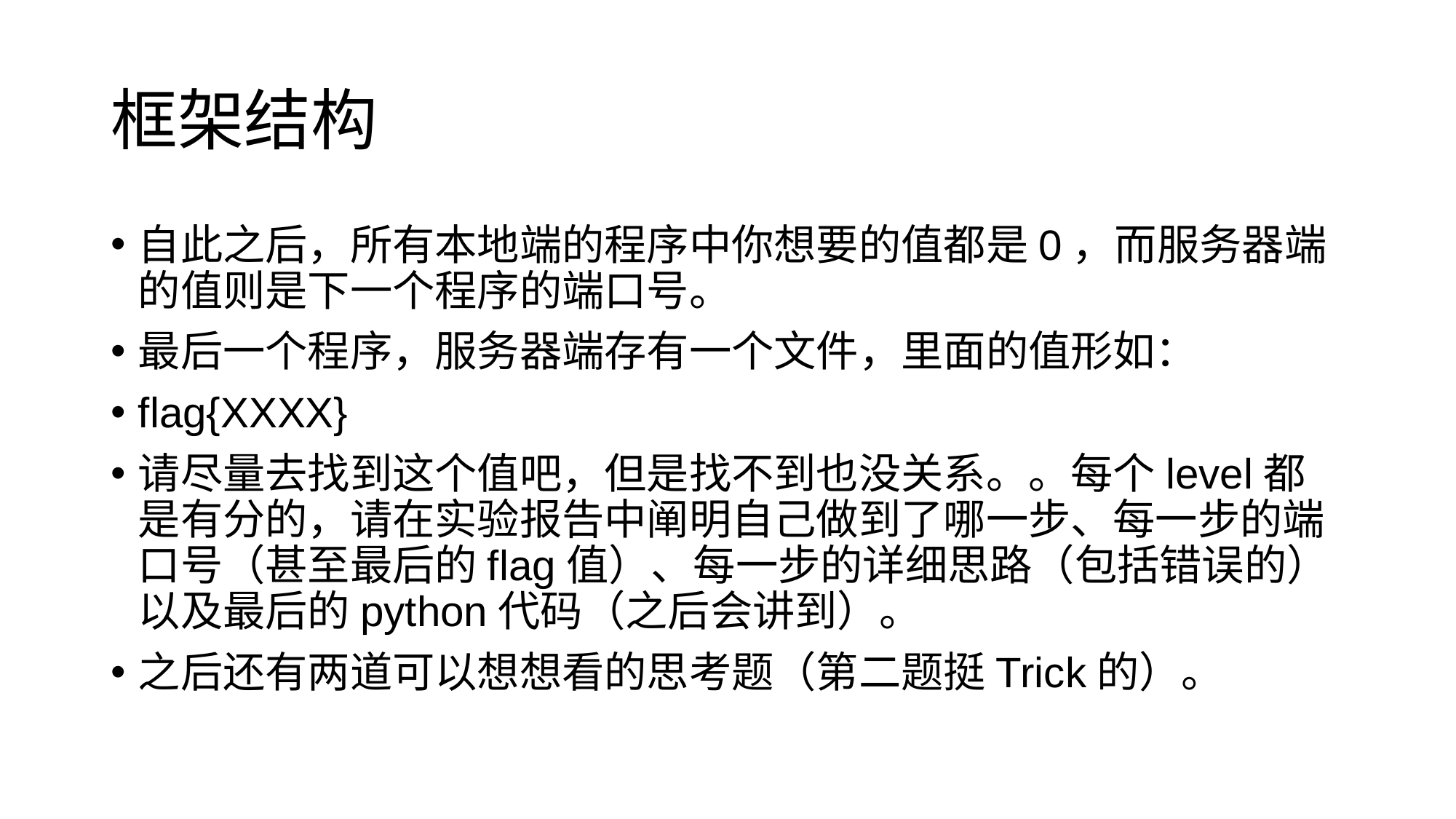

# 框架结构
自此之后，所有本地端的程序中你想要的值都是0，而服务器端的值则是下一个程序的端口号。
最后一个程序，服务器端存有一个文件，里面的值形如：
flag{XXXX}
请尽量去找到这个值吧，但是找不到也没关系。。每个level都是有分的，请在实验报告中阐明自己做到了哪一步、每一步的端口号（甚至最后的flag值）、每一步的详细思路（包括错误的）以及最后的python代码（之后会讲到）。
之后还有两道可以想想看的思考题（第二题挺Trick的）。